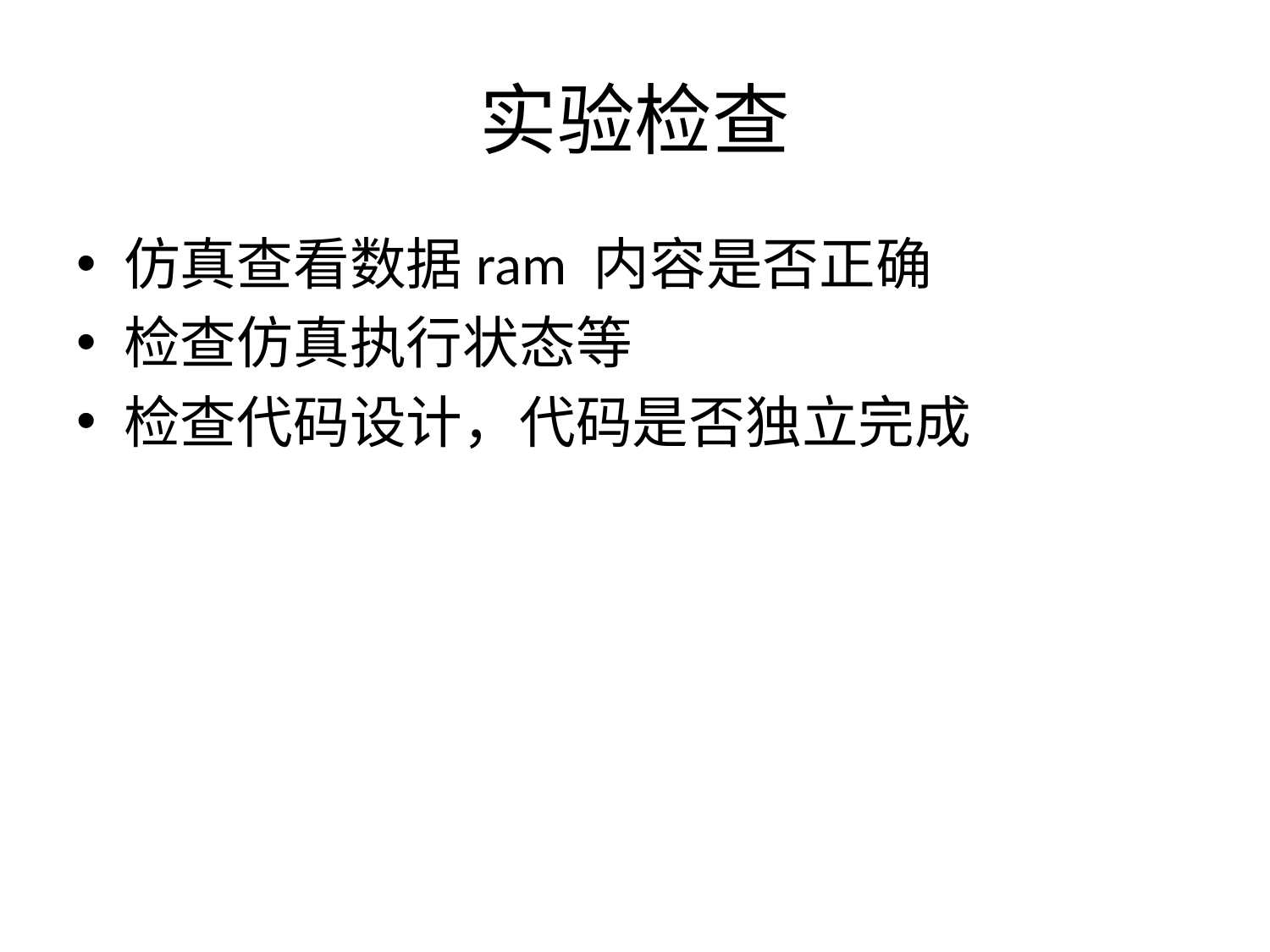

# 实验检查
仿真查看数据ram 内容是否正确
检查仿真执行状态等
检查代码设计，代码是否独立完成